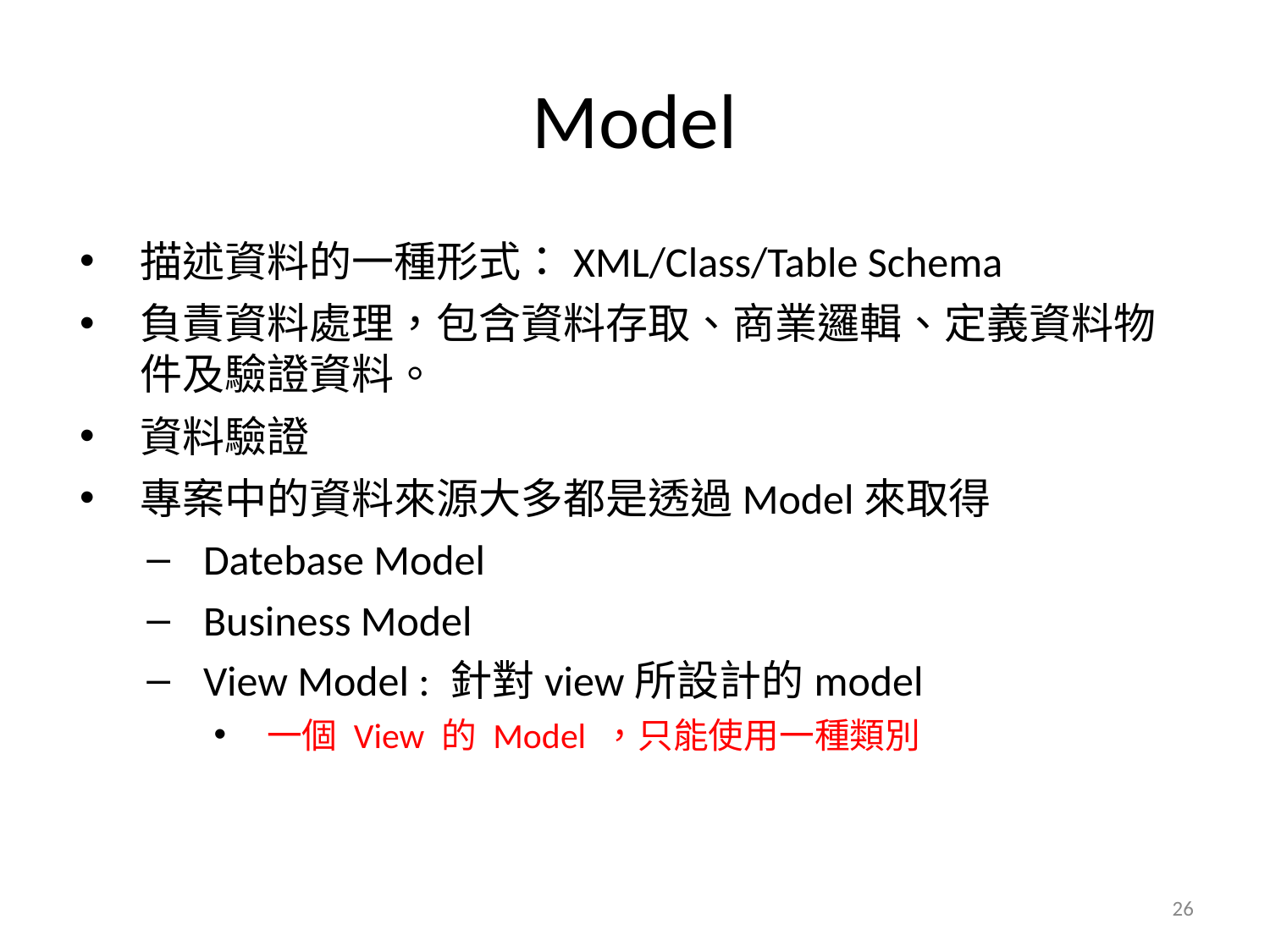

# Model
描述資料的一種形式：XML/Class/Table Schema
負責資料處理，包含資料存取、商業邏輯、定義資料物件及驗證資料。
資料驗證
專案中的資料來源大多都是透過Model來取得
Datebase Model
Business Model
View Model : 針對view所設計的model
一個 View 的 Model ，只能使用一種類別
26